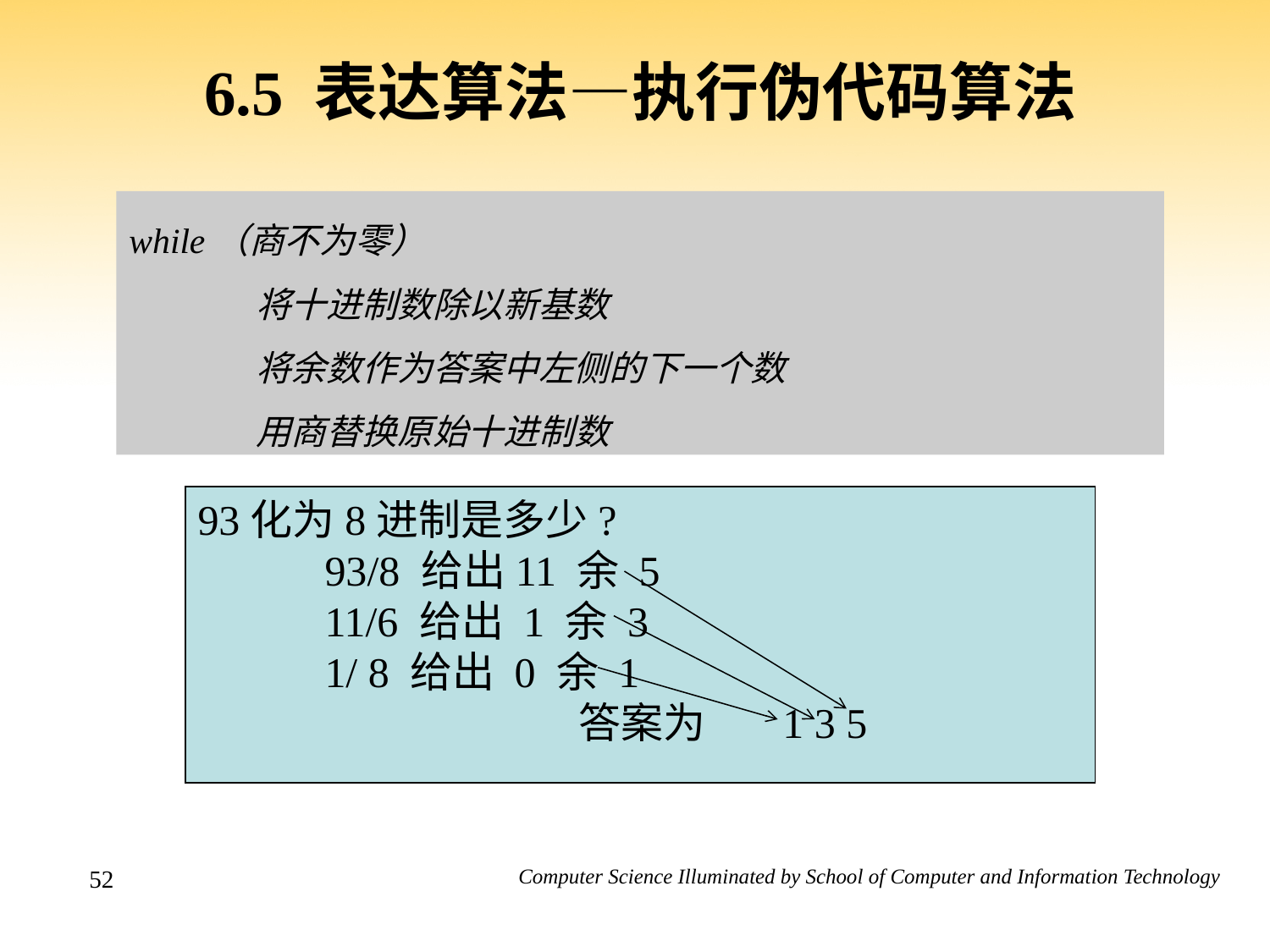

# 6.5 表达算法—执行伪代码算法
while（商不为零）
	将十进制数除以新基数
	将余数作为答案中左侧的下一个数
	用商替换原始十进制数
93化为8进制是多少?
	93/8 给出11 余 5
	11/6 给出 1 余 3
	1/ 8 给出 0 余 1
			答案为       1 3 5

52